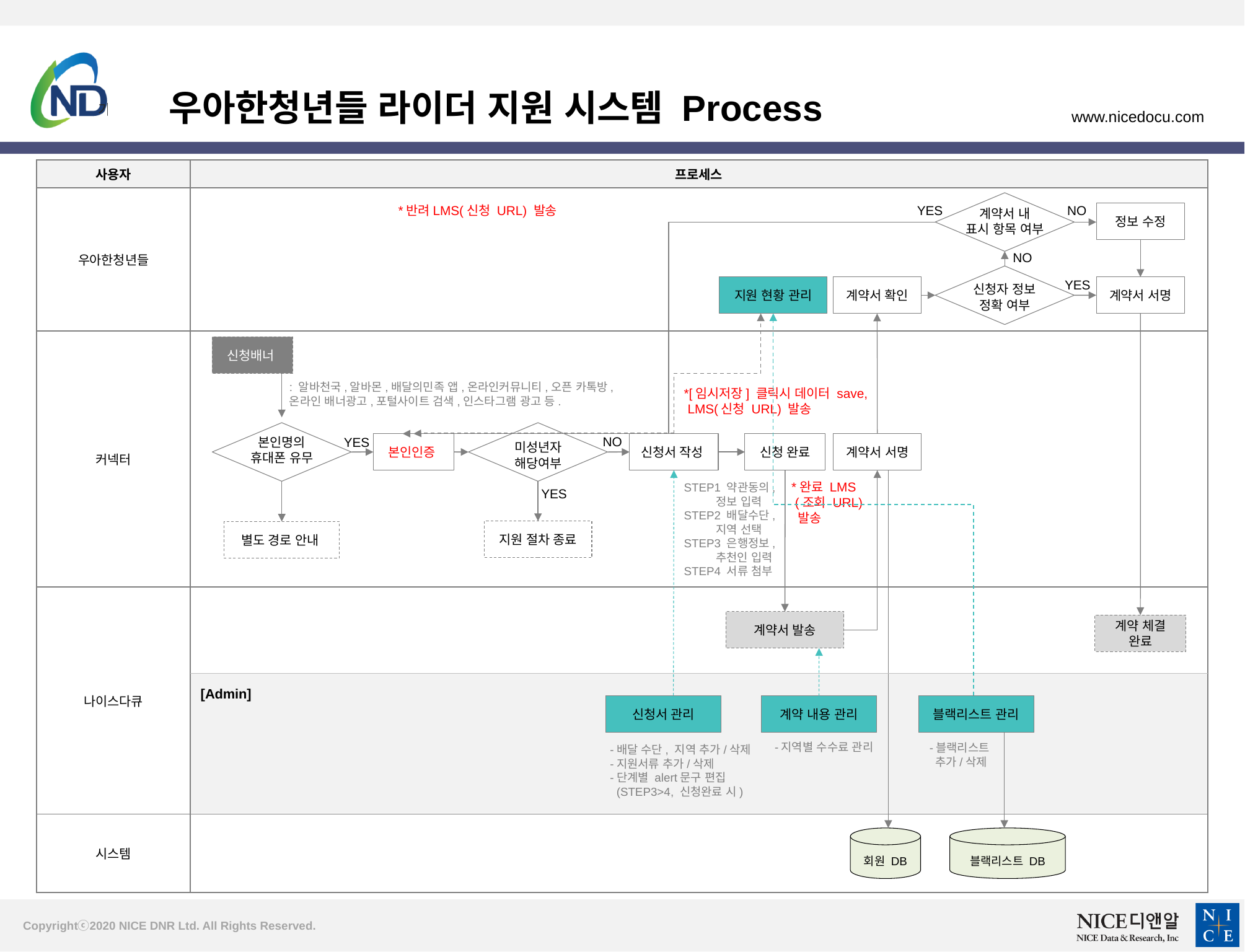

우아한청년들 라이더 지원 시스템 Process
| 사용자 | 프로세스 |
| --- | --- |
| 우아한청년들 |  |
| 커넥터 |  |
| 나이스다큐 |  |
| 시스템 |  |

*반려LMS(신청 URL) 발송
YES
NO
계약서 내
표시 항목 여부
정보 수정
NO

YES
지원 현황 관리
계약서 확인
계약서 서명
신청자 정보
정확 여부
신청배너
: 알바천국,알바몬,배달의민족 앱,온라인커뮤니티,오픈 카톡방,
온라인 배너광고,포털사이트 검색,인스타그램 광고 등.
*[임시저장] 클릭시 데이터 save,
 LMS(신청 URL) 발송

NO
본인명의
휴대폰 유무
YES
본인인증
신청서 작성
신청 완료
계약서 서명
미성년자
해당여부
*완료 LMS
 (조회 URL)
 발송
STEP1 약관동의,
         정보 입력
STEP2 배달수단,
         지역 선택
STEP3 은행정보,
         추천인 입력
STEP4 서류 첨부
YES
지원 절차 종료
별도 경로 안내
계약서 발송
계약 체결 완료

[Admin]
신청서 관리
계약 내용 관리
블랙리스트 관리
-지역별 수수료 관리
-블랙리스트
 추가/삭제
-배달 수단, 지역 추가/삭제
-지원서류 추가/삭제
-단계별 alert문구 편집
  (STEP3>4, 신청완료 시)
회원 DB
블랙리스트 DB